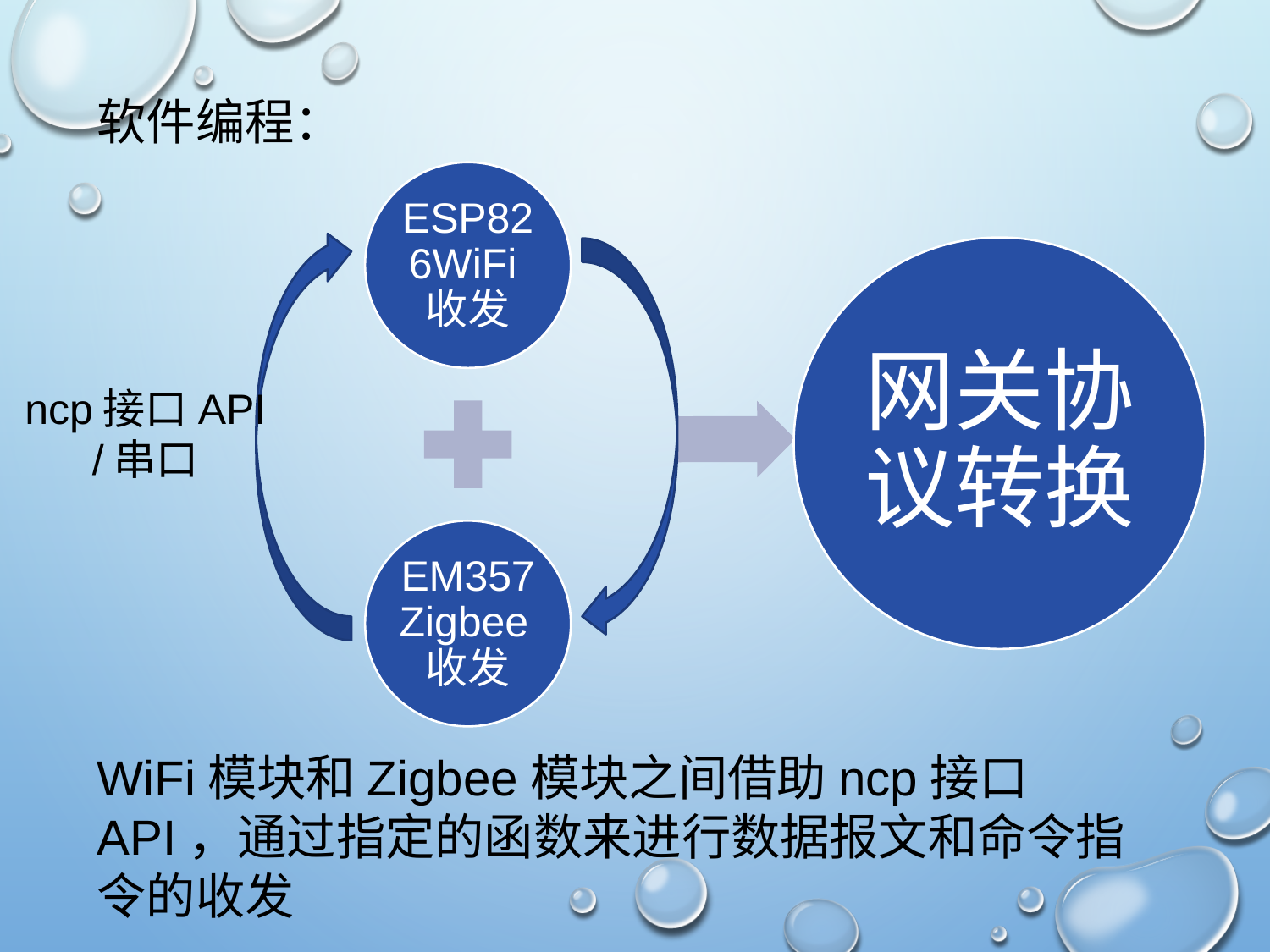

软件编程：
ESP826WiFi收发

EM357Zigbee收发

网关协议转换

ncp接口API
/串口

WiFi模块和Zigbee模块之间借助ncp接口API，通过指定的函数来进行数据报文和命令指令的收发